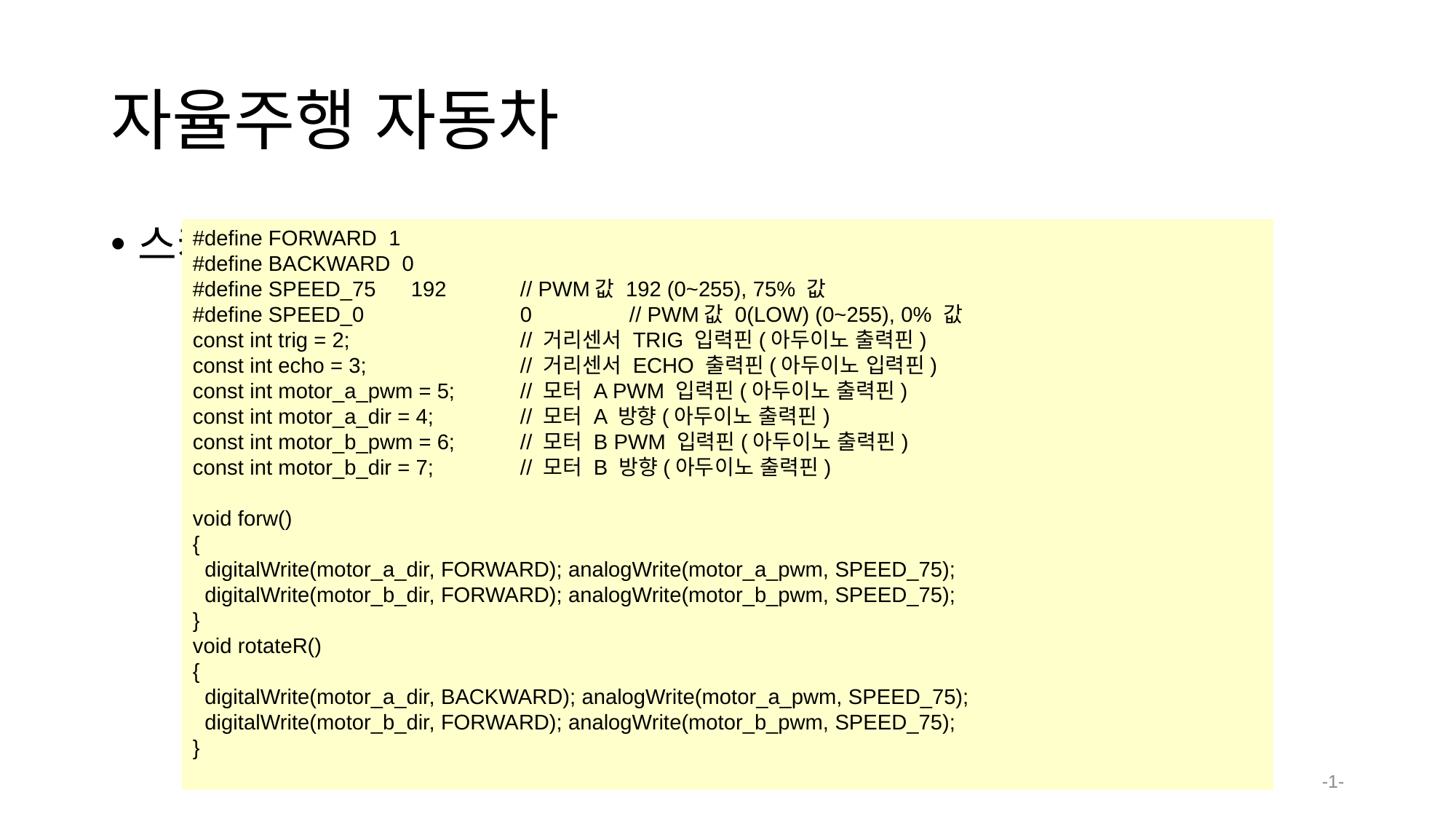

# 자율주행 자동차
#define FORWARD  1
#define BACKWARD  0
#define SPEED_75	192	// PWM값 192 (0~255), 75% 값
#define SPEED_0		0	// PWM값 0(LOW) (0~255), 0% 값
const int trig = 2;		// 거리센서 TRIG 입력핀(아두이노 출력핀)
const int echo = 3;		// 거리센서 ECHO 출력핀(아두이노 입력핀)
const int motor_a_pwm = 5;	// 모터 A PWM 입력핀(아두이노 출력핀)
const int motor_a_dir = 4;	// 모터 A 방향(아두이노 출력핀)
const int motor_b_pwm = 6;	// 모터 B PWM 입력핀(아두이노 출력핀)
const int motor_b_dir = 7;	// 모터 B 방향(아두이노 출력핀)

void forw()
{
  digitalWrite(motor_a_dir, FORWARD); analogWrite(motor_a_pwm, SPEED_75);
  digitalWrite(motor_b_dir, FORWARD); analogWrite(motor_b_pwm, SPEED_75);
}
void rotateR()
{
  digitalWrite(motor_a_dir, BACKWARD); analogWrite(motor_a_pwm, SPEED_75);
  digitalWrite(motor_b_dir, FORWARD); analogWrite(motor_b_pwm, SPEED_75);
}

스케치 프로그램
-1-